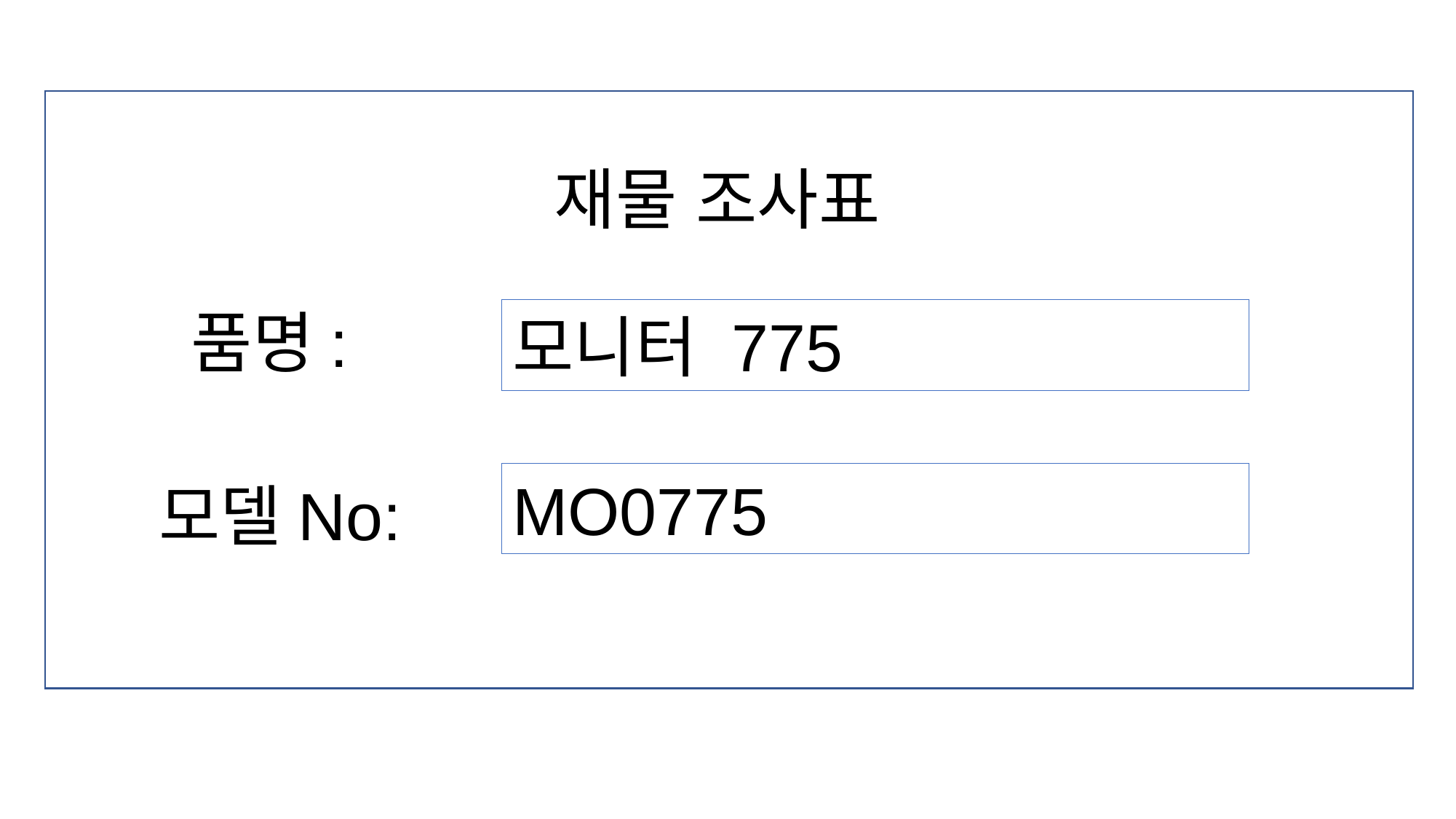

재물 조사표
품명:
모니터 775
MO0775
모델No: